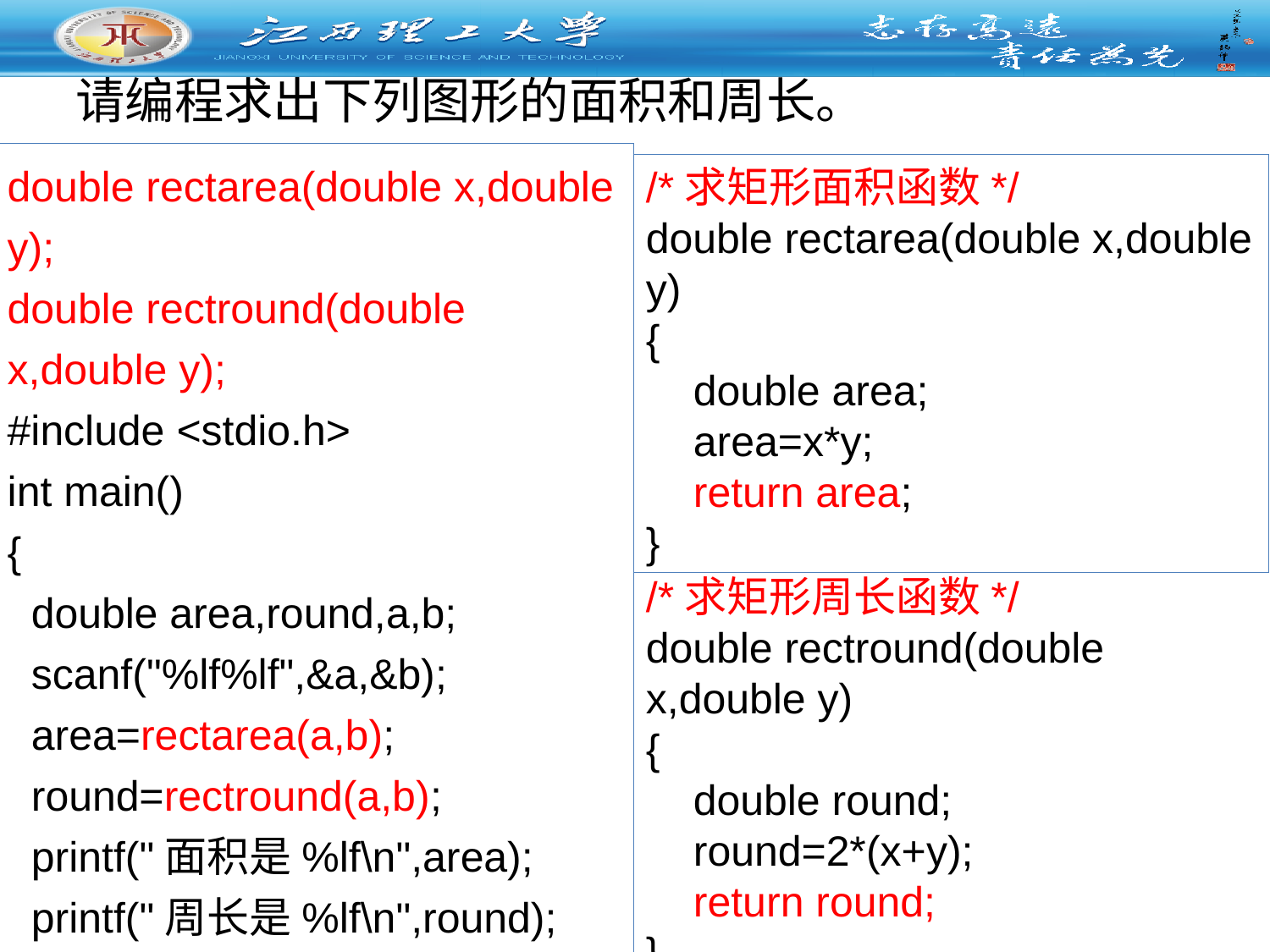

请编程求出下列图形的面积和周长。
double rectarea(double x,double y);
double rectround(double x,double y);
#include <stdio.h>
int main()
{
  double area,round,a,b;
  scanf("%lf%lf",&a,&b);
  area=rectarea(a,b);
  round=rectround(a,b);
  printf("面积是%lf\n",area);
  printf("周长是%lf\n",round);
  return 0;
}
/*求矩形面积函数*/
double rectarea(double x,double y)
{
    double area;
    area=x*y;
    return area;
}
/*求矩形周长函数*/
double rectround(double x,double y)
{
    double round;
    round=2*(x+y);
    return round;
}